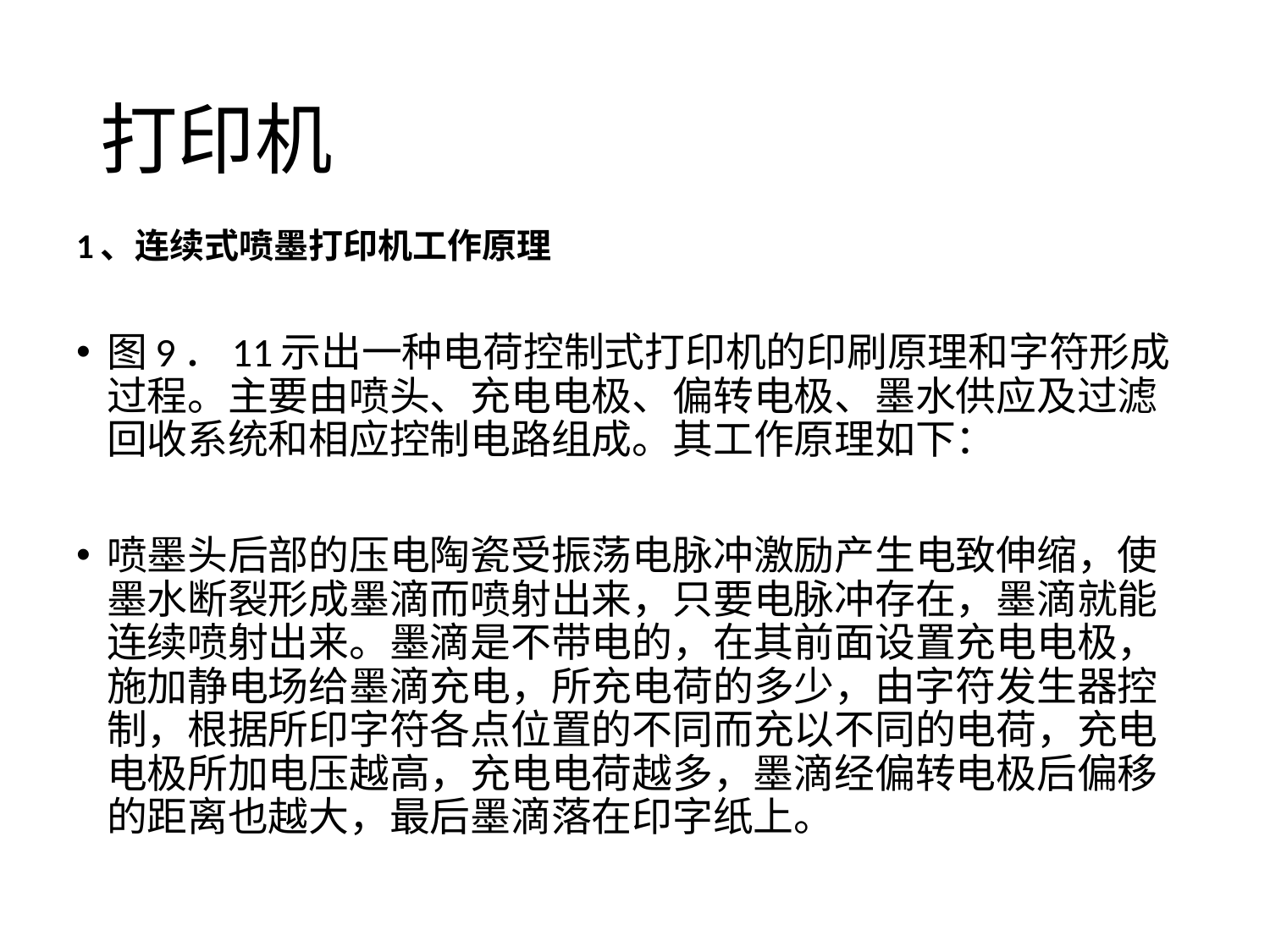

# 打印机
1、连续式喷墨打印机工作原理

图9．11示出一种电荷控制式打印机的印刷原理和字符形成过程。主要由喷头、充电电极、偏转电极、墨水供应及过滤回收系统和相应控制电路组成。其工作原理如下：

喷墨头后部的压电陶瓷受振荡电脉冲激励产生电致伸缩，使墨水断裂形成墨滴而喷射出来，只要电脉冲存在，墨滴就能连续喷射出来。墨滴是不带电的，在其前面设置充电电极，施加静电场给墨滴充电，所充电荷的多少，由字符发生器控制，根据所印字符各点位置的不同而充以不同的电荷，充电电极所加电压越高，充电电荷越多，墨滴经偏转电极后偏移的距离也越大，最后墨滴落在印字纸上。